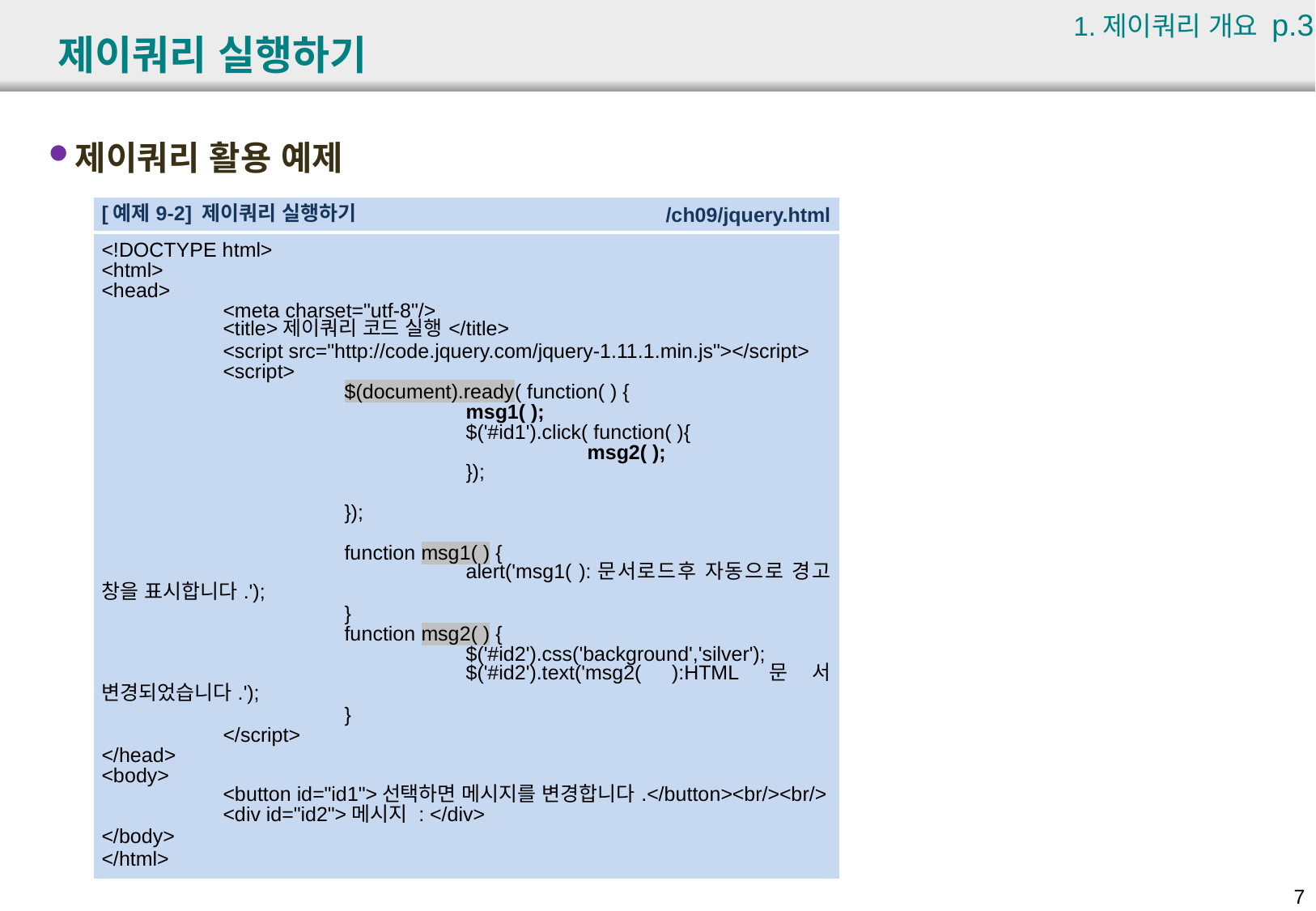

1.제이쿼리 개요 p.338
# 제이쿼리 실행하기
제이쿼리 활용 예제

| [예제9-2] 제이쿼리 실행하기 | /ch09/jquery.html |
| --- | --- |
| <!DOCTYPE html> <html> <head> <meta charset="utf-8"/> <title>제이쿼리 코드 실행</title> <script src="http://code.jquery.com/jquery-1.11.1.min.js"></script> <script> $(document).ready( function( ) { msg1( ); $('#id1').click( function( ){ msg2( ); }); }); function msg1( ) { alert('msg1( ):문서로드후 자동으로 경고 창을 표시합니다.'); } function msg2( ) { $('#id2').css('background','silver'); $('#id2').text('msg2( ):HTML문서 변경되었습니다.'); } </script> </head> <body> <button id="id1">선택하면 메시지를 변경합니다.</button><br/><br/> <div id="id2">메시지 : </div> </body> </html> |  |